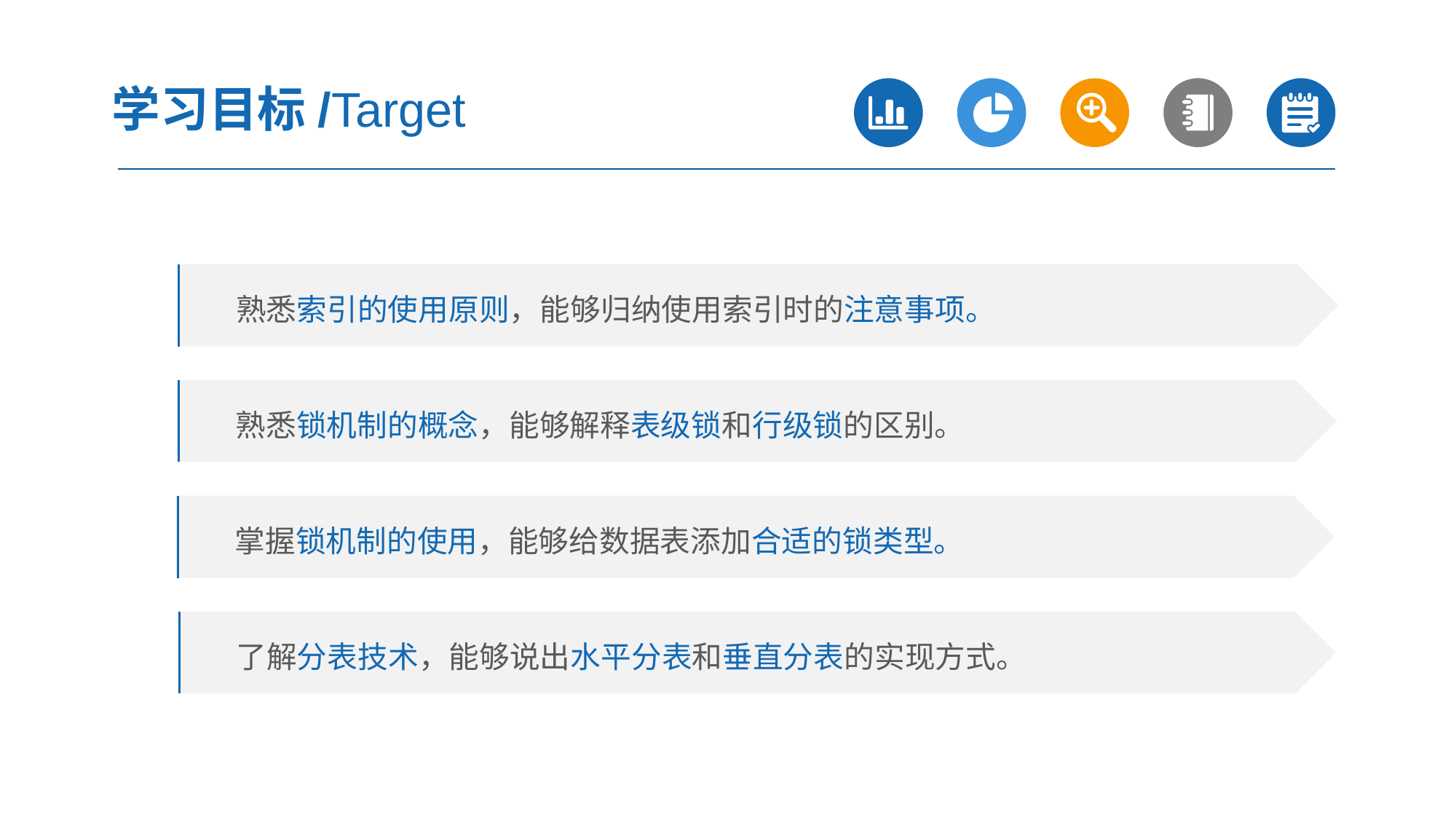

学习目标/Target
      熟悉索引的使用原则，能够归纳使用索引时的注意事项。

      熟悉锁机制的概念，能够解释表级锁和行级锁的区别。

      掌握锁机制的使用，能够给数据表添加合适的锁类型。

      了解分表技术，能够说出水平分表和垂直分表的实现方式。